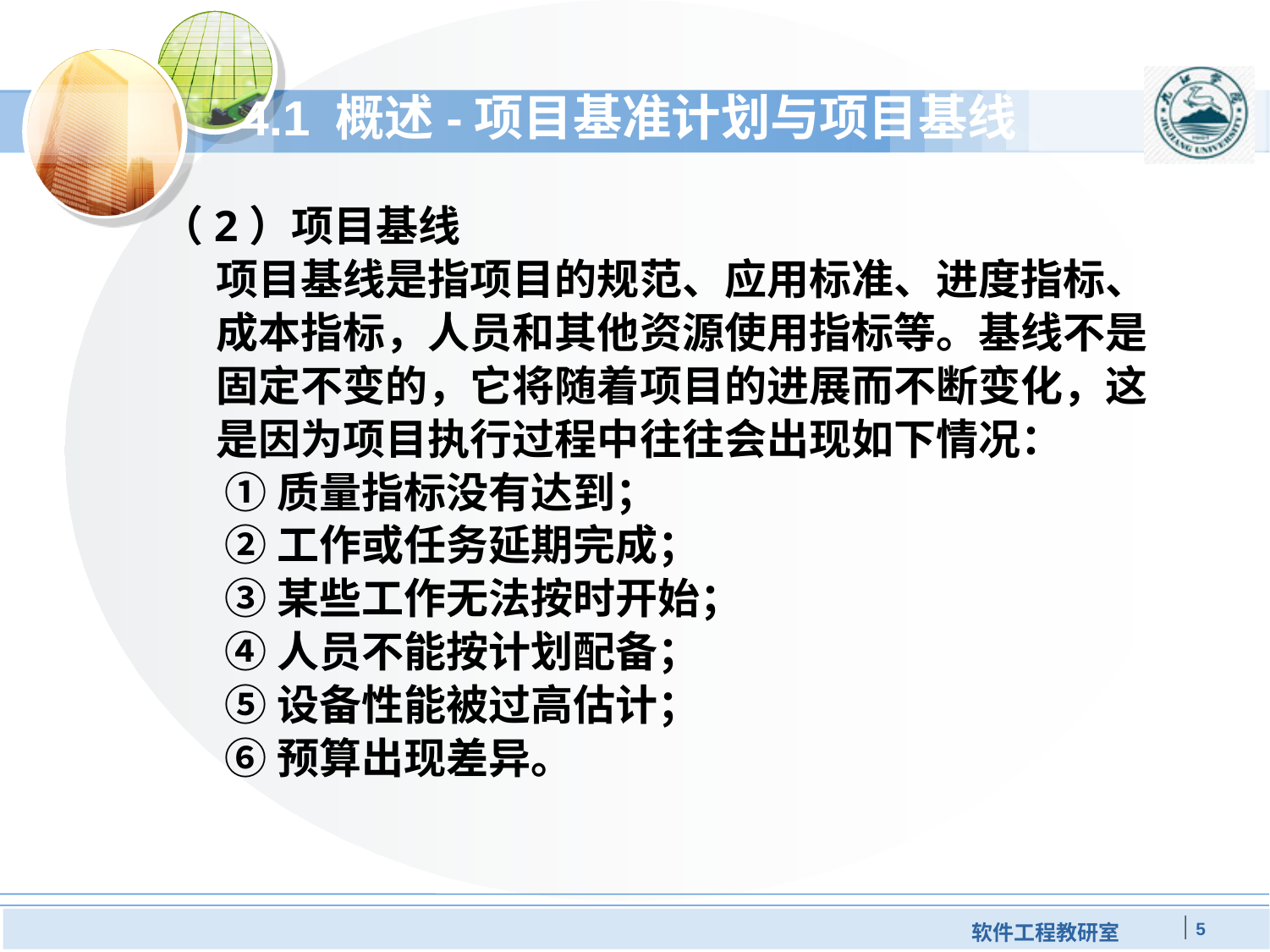

# 4.1 概述-项目基准计划与项目基线
（2）项目基线
项目基线是指项目的规范、应用标准、进度指标、成本指标，人员和其他资源使用指标等。基线不是固定不变的，它将随着项目的进展而不断变化，这是因为项目执行过程中往往会出现如下情况：
①质量指标没有达到；
②工作或任务延期完成；
③某些工作无法按时开始；
④人员不能按计划配备；
⑤设备性能被过高估计；
⑥预算出现差异。